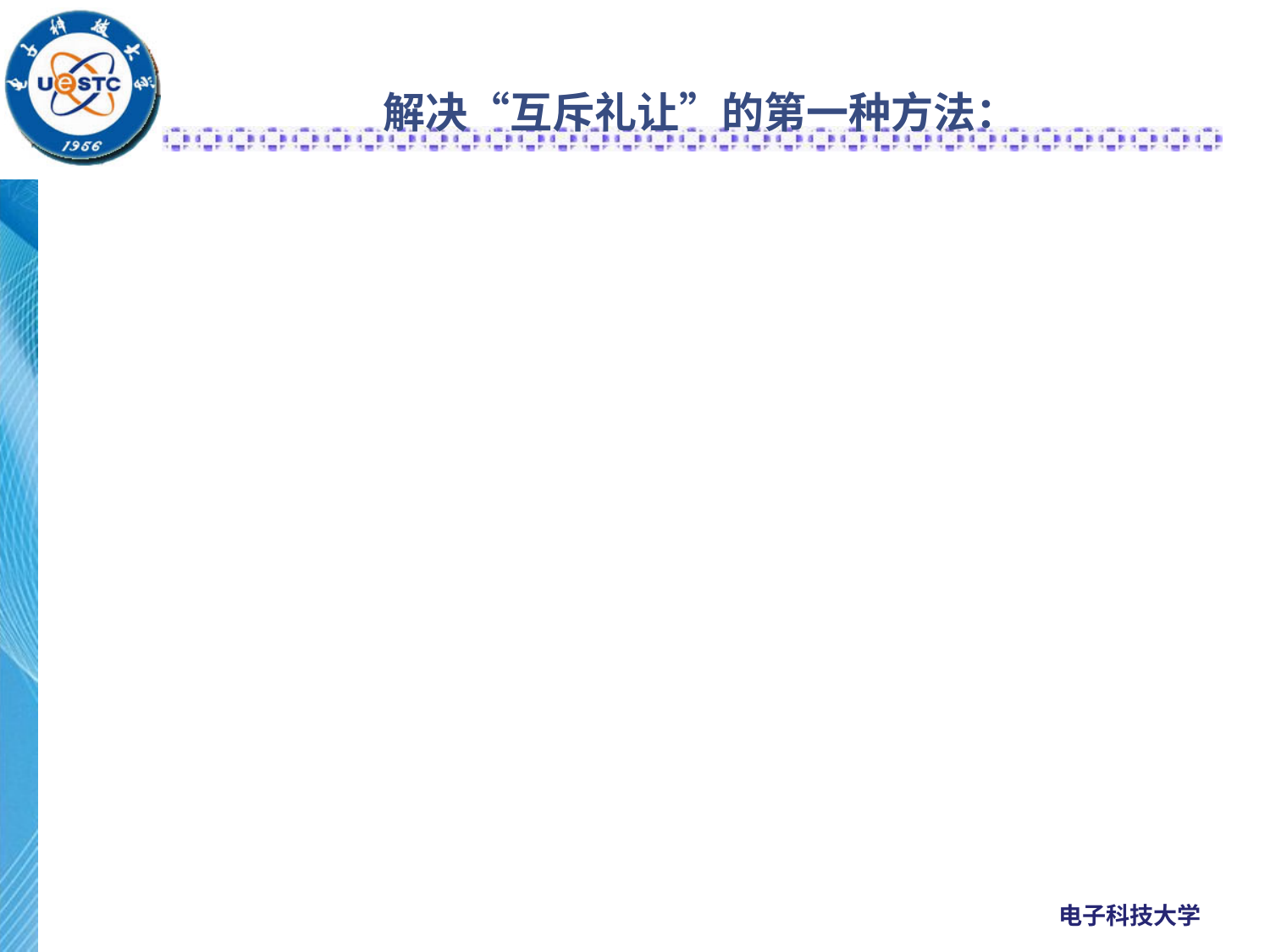

# 解决“互斥礼让”的第一种方法：
主要思想:需要两个变量: turn和Flag，再控制执行顺序，先判断flag,再判断turn。
1. turn:指出应该哪一个进入 临界区
     turn=0  表示P0可以进入临界区
     turn=1  表示P1可以进入临界区
2. Flag:指出当前哪一个在临界区
     Flag=0  表示P0当前在临界区
     Flag=1  表示P1当前在临界区